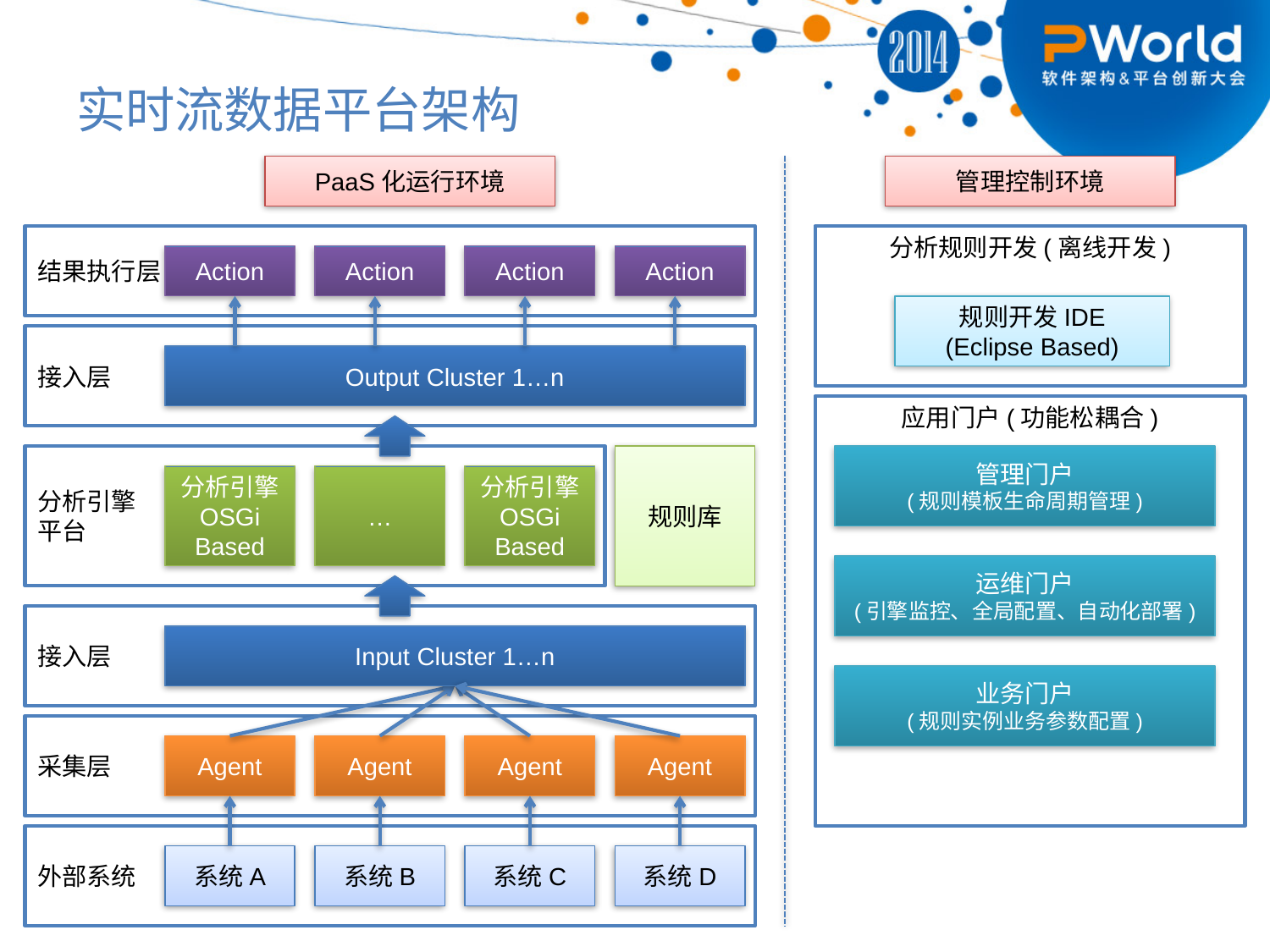

# 实时流数据平台架构
PaaS化运行环境
管理控制环境
结果执行层
分析规则开发(离线开发)
Action
Action
Action
Action
规则开发IDE
(Eclipse Based)
接入层
Output Cluster 1…n
应用门户(功能松耦合)

分析引擎
平台
规则库
管理门户
(规则模板生命周期管理)
分析引擎
OSGi Based
…
分析引擎
OSGi Based
运维门户
(引擎监控、全局配置、自动化部署)

接入层
Input Cluster 1…n
业务门户
(规则实例业务参数配置)
采集层
Agent
Agent
Agent
Agent
外部系统
系统A
系统B
系统C
系统D